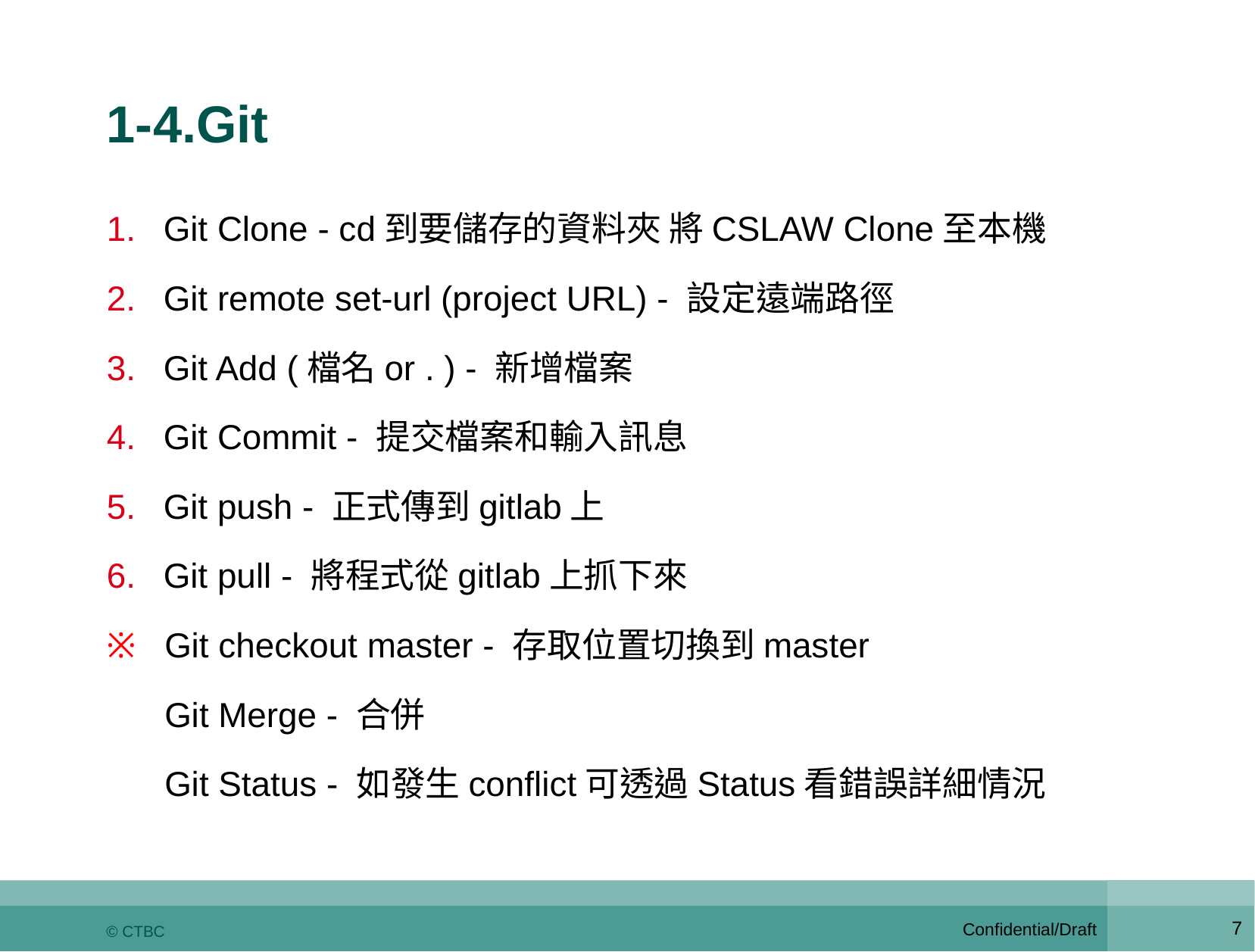

# 1-4.Git
Git Clone - cd到要儲存的資料夾 將CSLAW Clone至本機
Git remote set-url (project URL) - 設定遠端路徑
Git Add (檔名or . ) - 新增檔案
Git Commit - 提交檔案和輸入訊息
Git push - 正式傳到gitlab上
Git pull - 將程式從gitlab上抓下來
※   Git checkout master - 存取位置切換到master
      Git Merge - 合併
      Git Status - 如發生conflict可透過Status看錯誤詳細情況